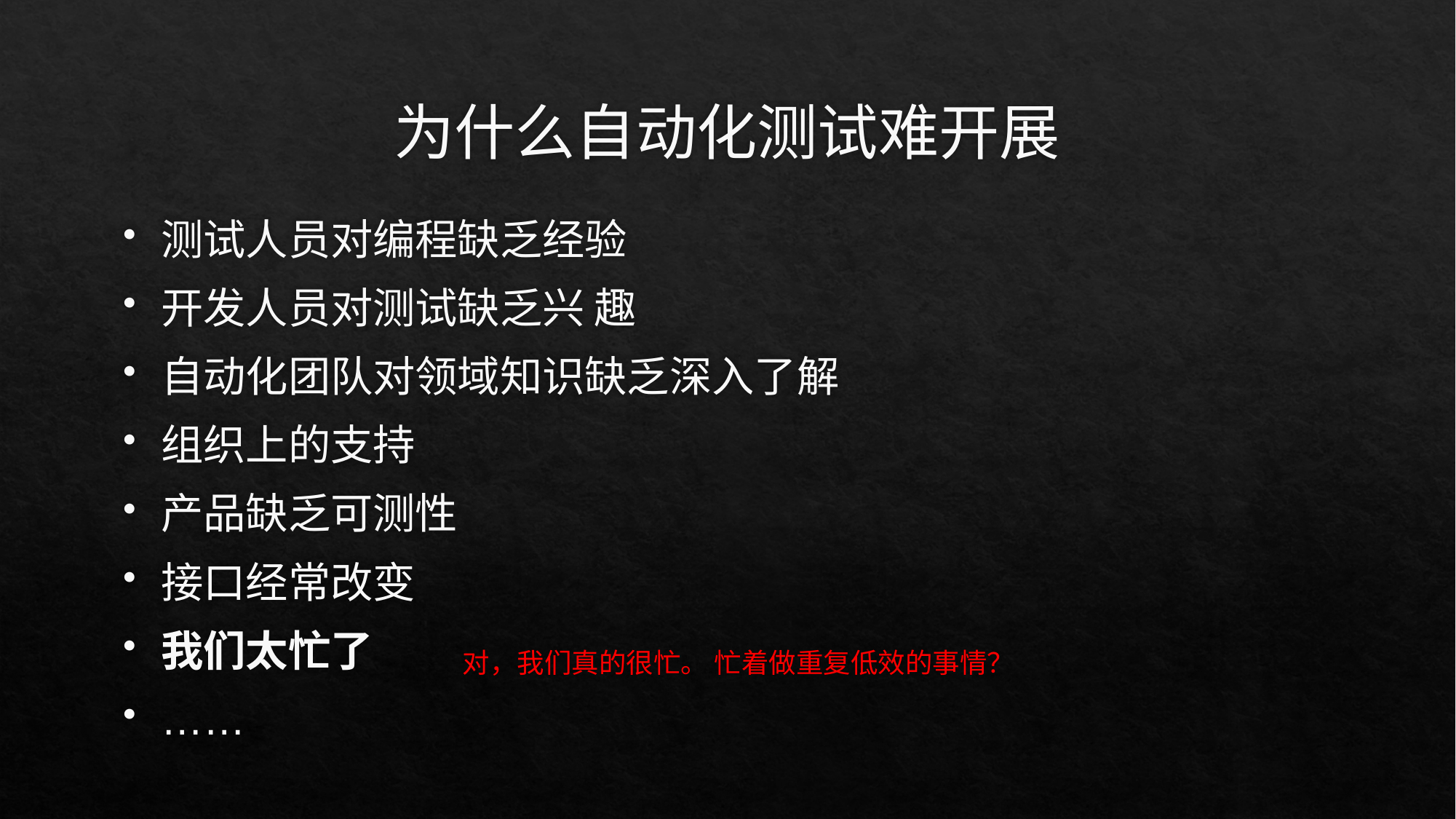

# 为什么自动化测试难开展
测试人员对编程缺乏经验
开发人员对测试缺乏兴 趣
自动化团队对领域知识缺乏深入了解
组织上的支持
产品缺乏可测性
接口经常改变
我们太忙了
……
对，我们真的很忙。 忙着做重复低效的事情？